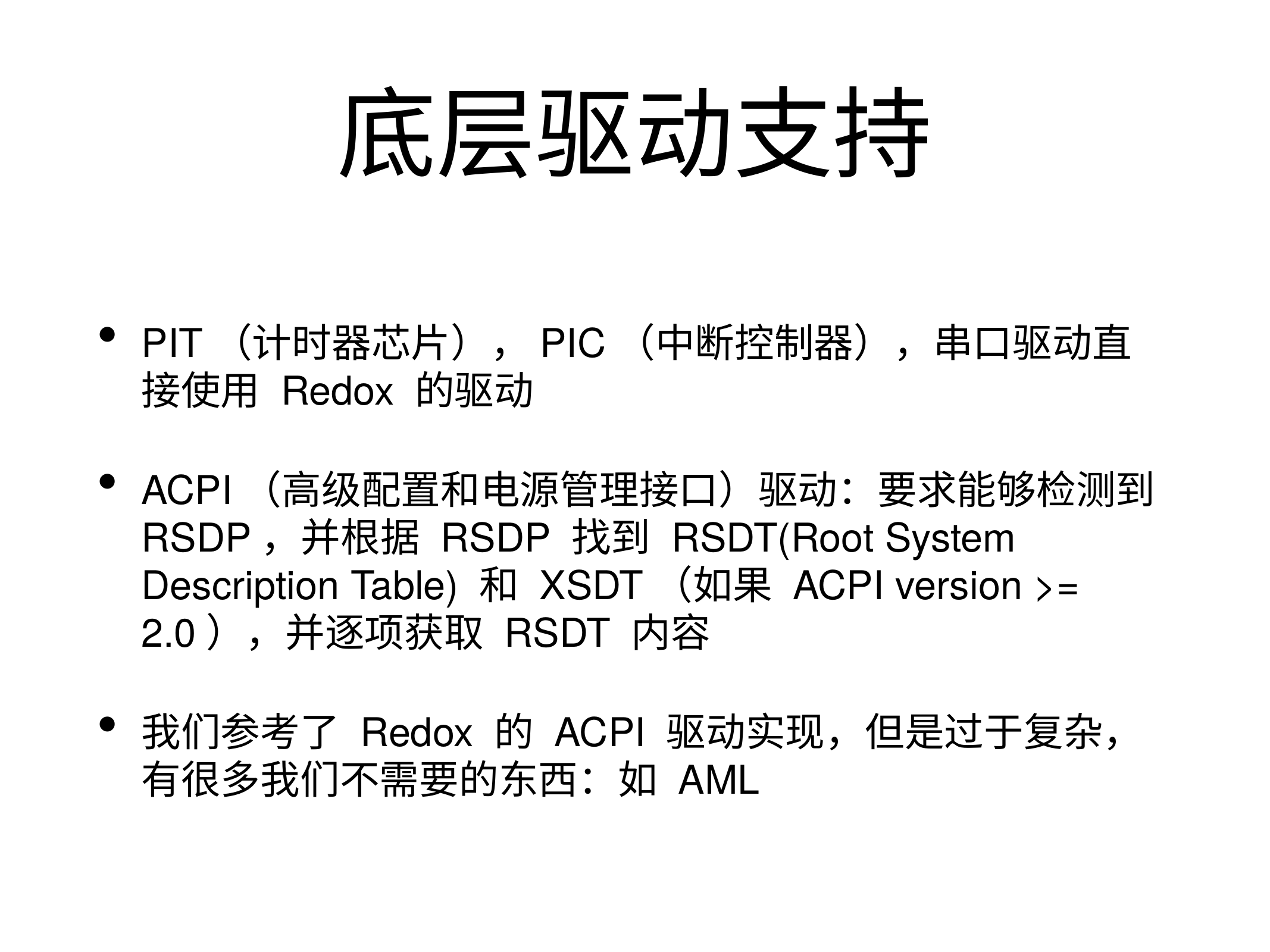

# 底层驱动支持
PIT（计时器芯片），PIC（中断控制器），串口驱动直接使用 Redox 的驱动
ACPI（高级配置和电源管理接口）驱动：要求能够检测到 RSDP，并根据 RSDP 找到 RSDT(Root System Description Table) 和 XSDT（如果 ACPI version >= 2.0），并逐项获取 RSDT 内容
我们参考了 Redox 的 ACPI 驱动实现，但是过于复杂，有很多我们不需要的东西：如 AML